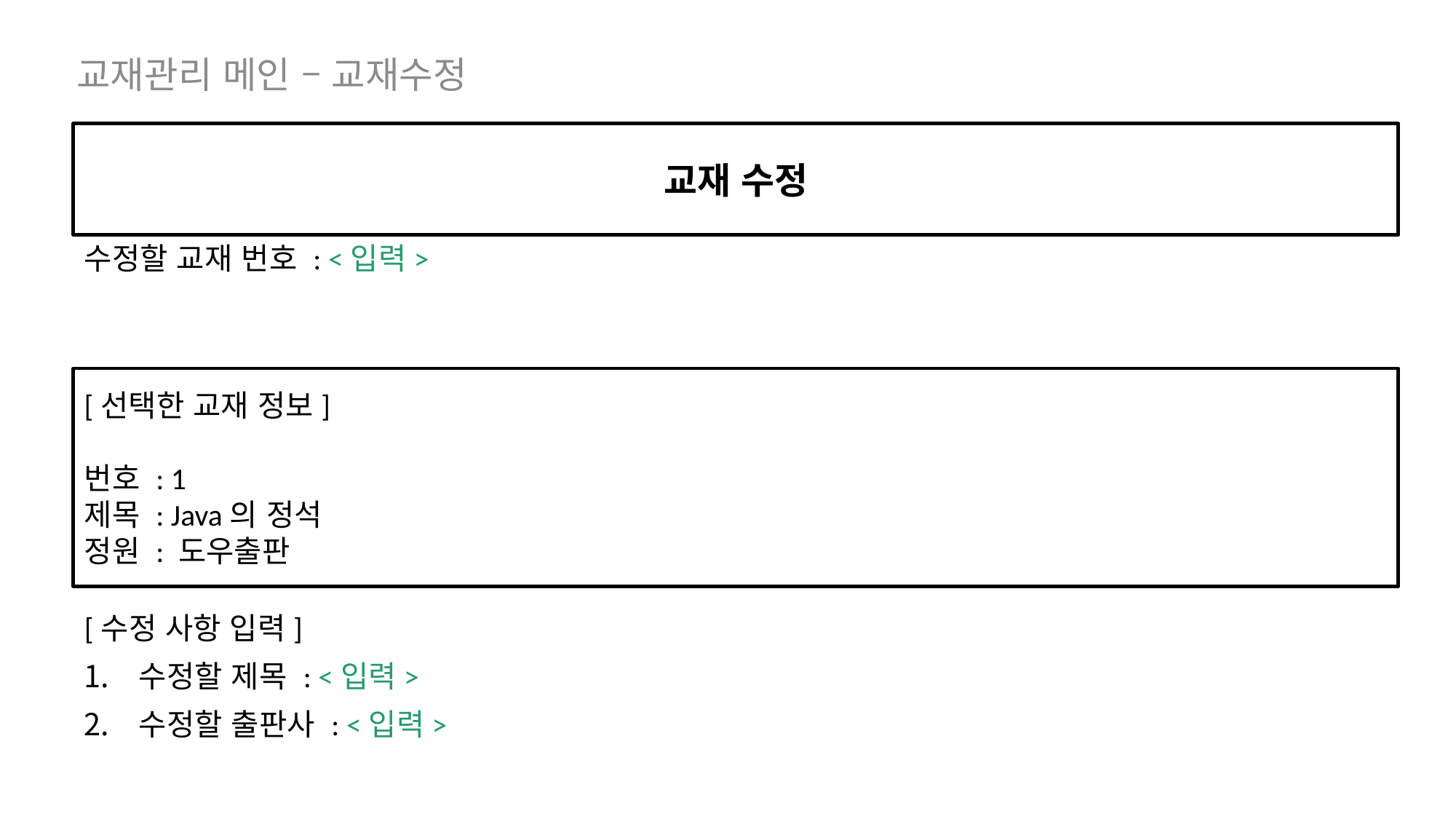

교재관리 메인 – 교재수정
교재 수정
수정할 교재 번호 : <입력>

[선택한 교재 정보]

번호 : 1
제목 : Java의 정석
정원 : 도우출판

[수정 사항 입력]
수정할 제목 : <입력>
수정할 출판사 : <입력>